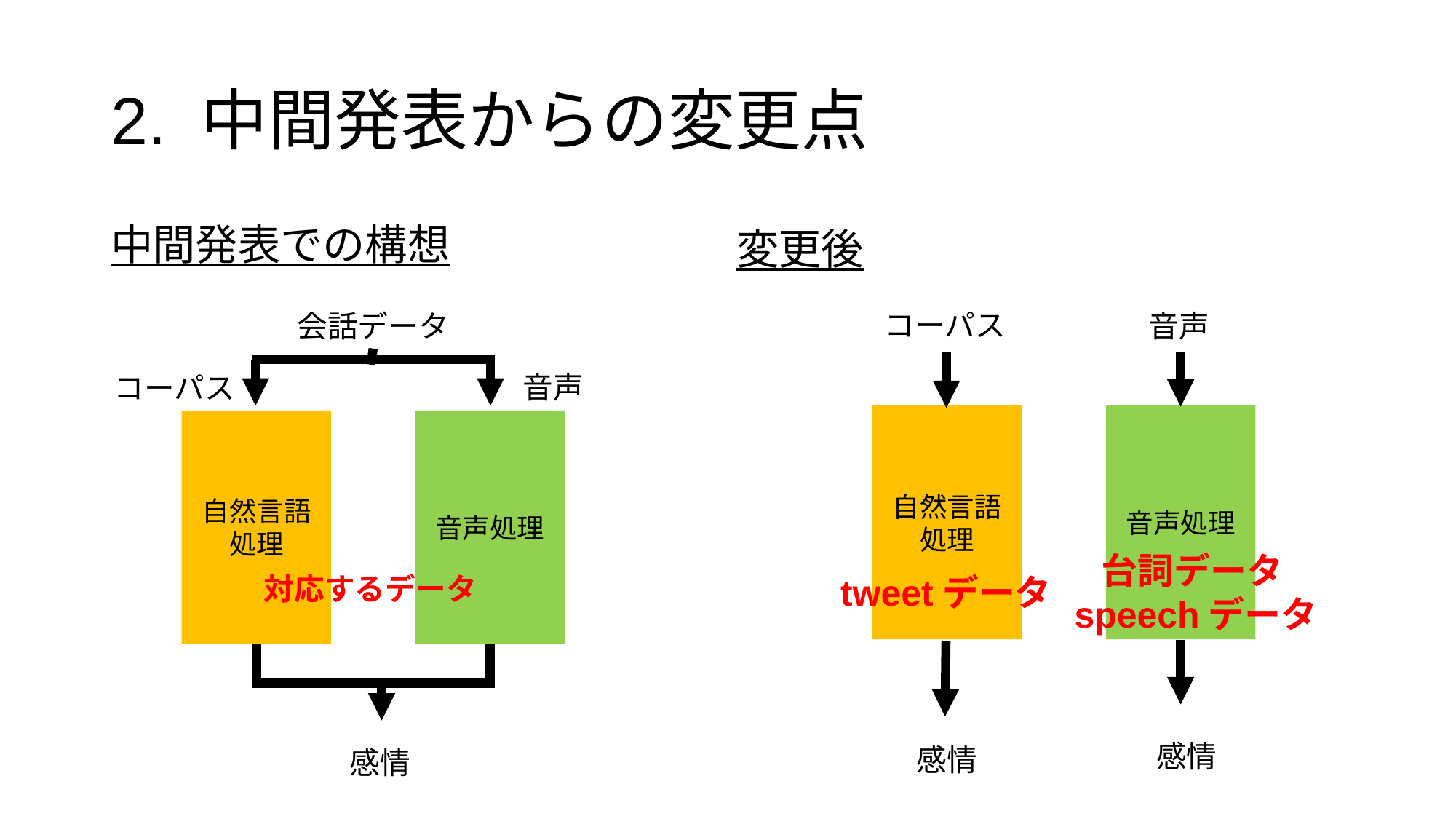

# 2. 中間発表からの変更点
変更後
中間発表での構想
コーパス
会話データ
音声
音声
コーパス
自然言語処理
音声処理
自然言語処理
音声処理
台詞データ
speechデータ
対応するデータ
tweetデータ
感情
感情
感情